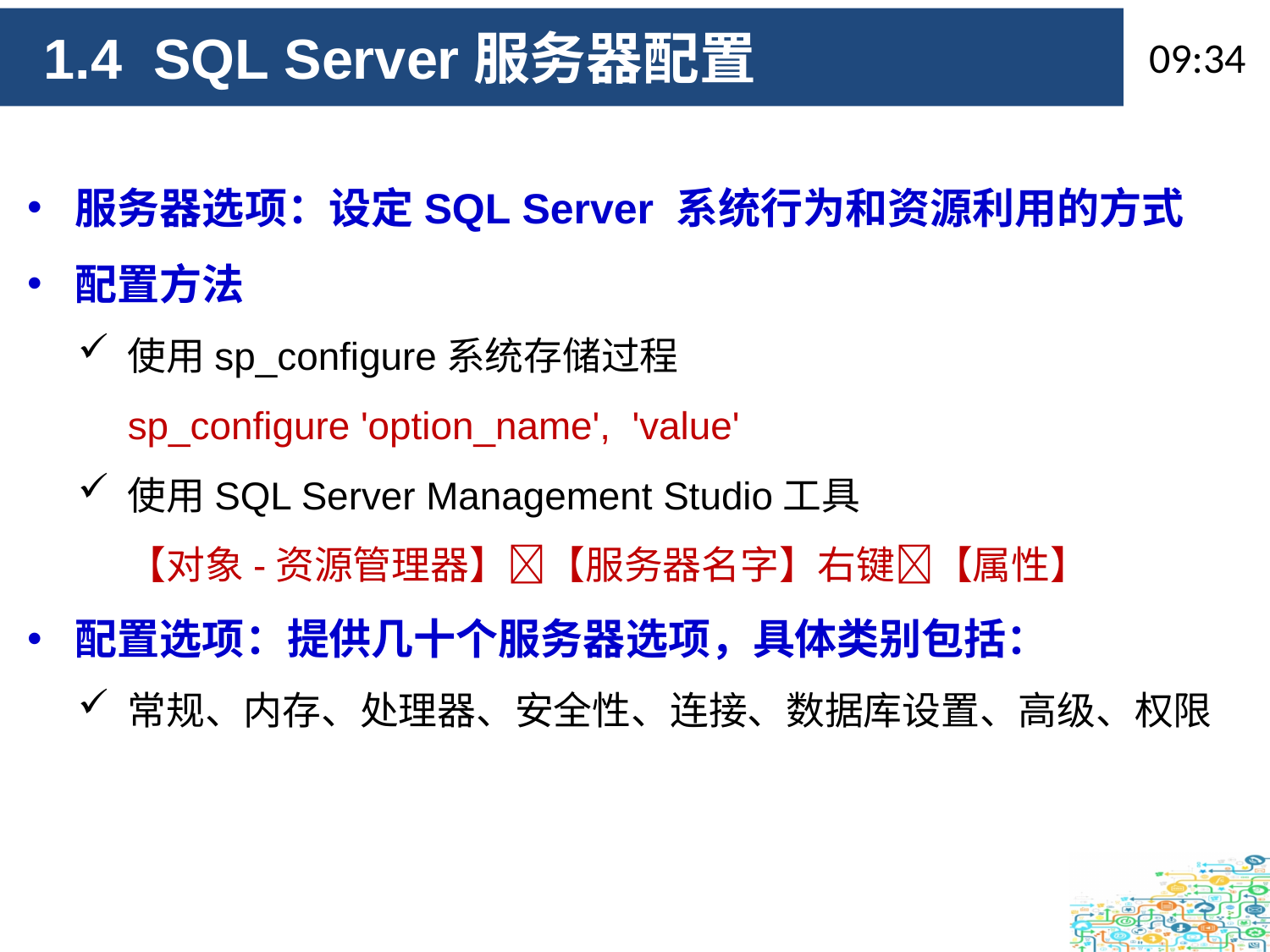

1.4  SQL Server服务器配置
09:34
服务器选项：设定SQL Server 系统行为和资源利用的方式
配置方法
使用sp_configure系统存储过程
sp_configure 'option_name',  'value'
使用SQL Server Management Studio工具
【对象-资源管理器】→【服务器名字】右键→【属性】
配置选项：提供几十个服务器选项，具体类别包括：
常规、内存、处理器、安全性、连接、数据库设置、高级、权限